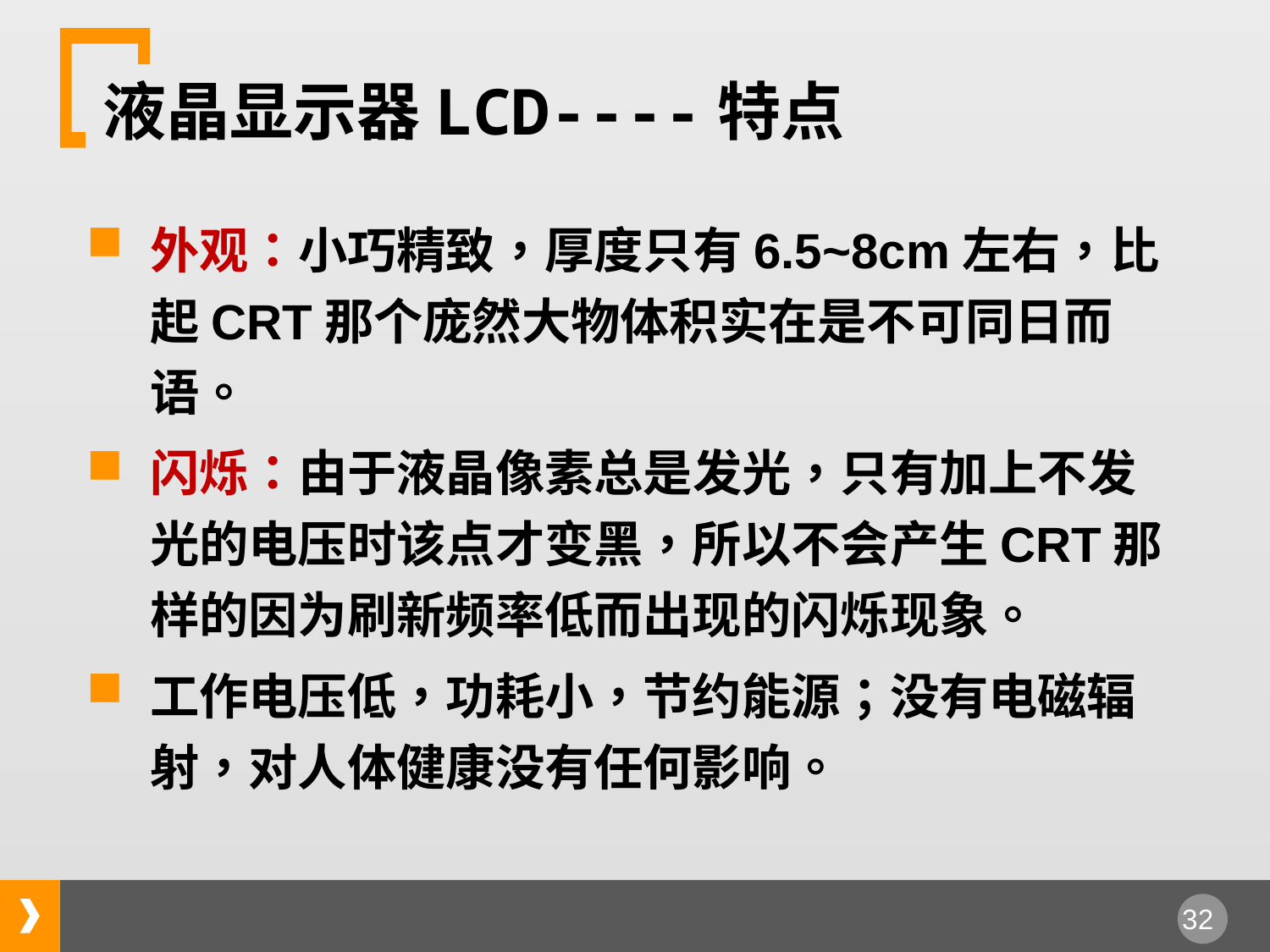

液晶显示器LCD----特点
外观：小巧精致，厚度只有6.5~8cm左右，比起CRT那个庞然大物体积实在是不可同日而语。
闪烁：由于液晶像素总是发光，只有加上不发光的电压时该点才变黑，所以不会产生CRT那样的因为刷新频率低而出现的闪烁现象。
工作电压低，功耗小，节约能源；没有电磁辐射，对人体健康没有任何影响。